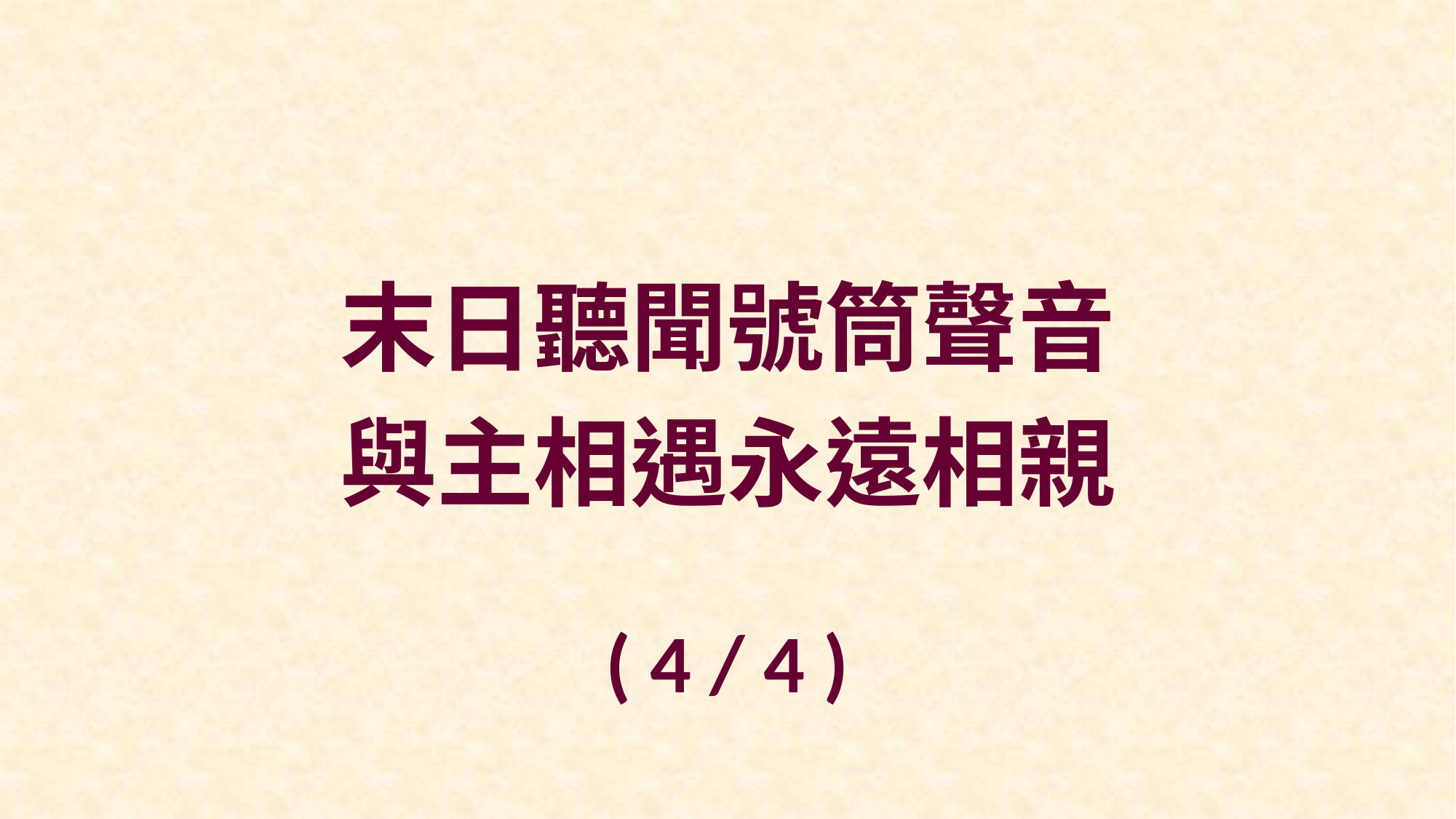

末日聽聞號筒聲音
與主相遇永遠相親
( 4 / 4 )